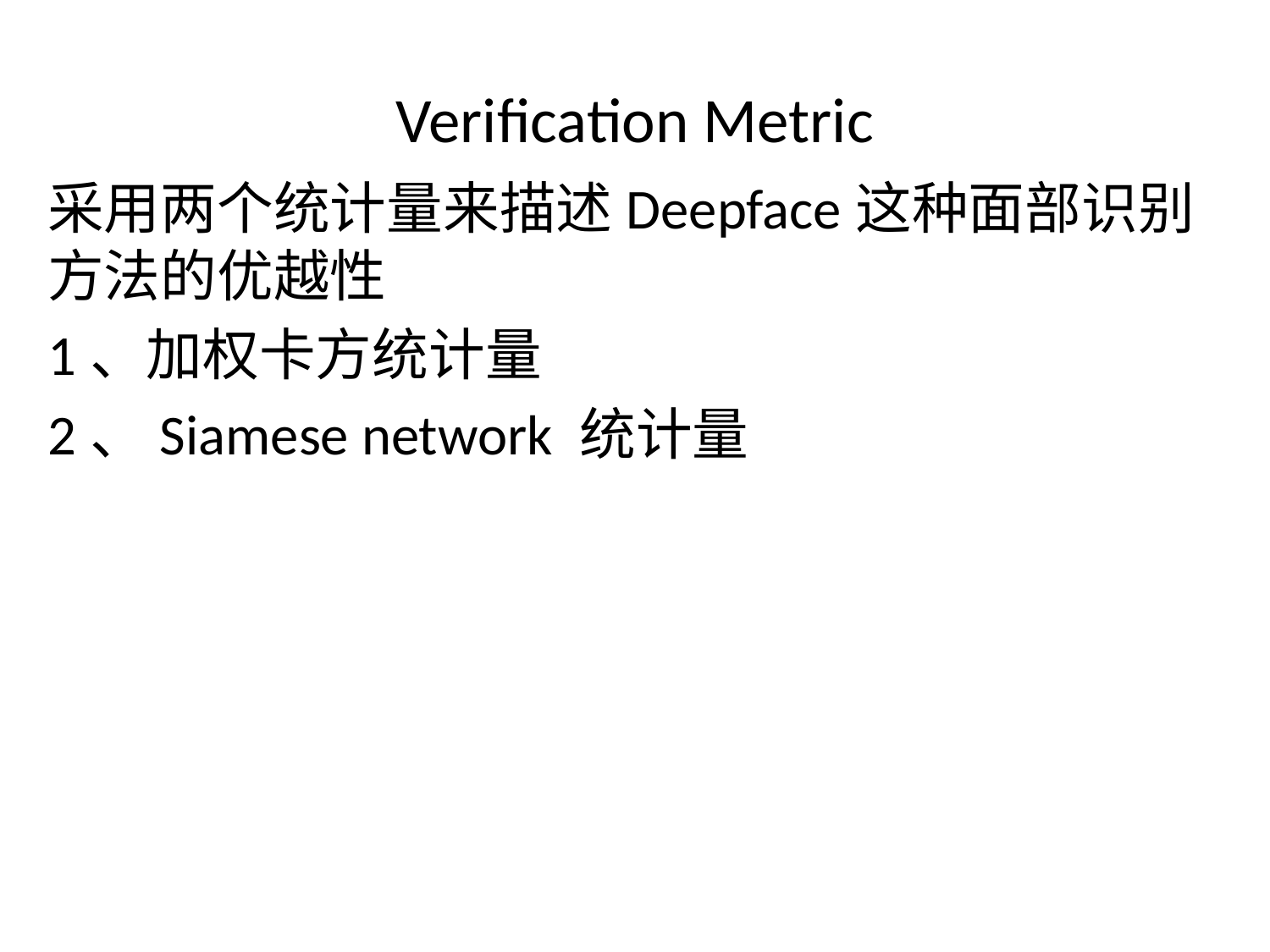

# Verification Metric
采用两个统计量来描述Deepface这种面部识别方法的优越性
1、加权卡方统计量
2、Siamese network 统计量